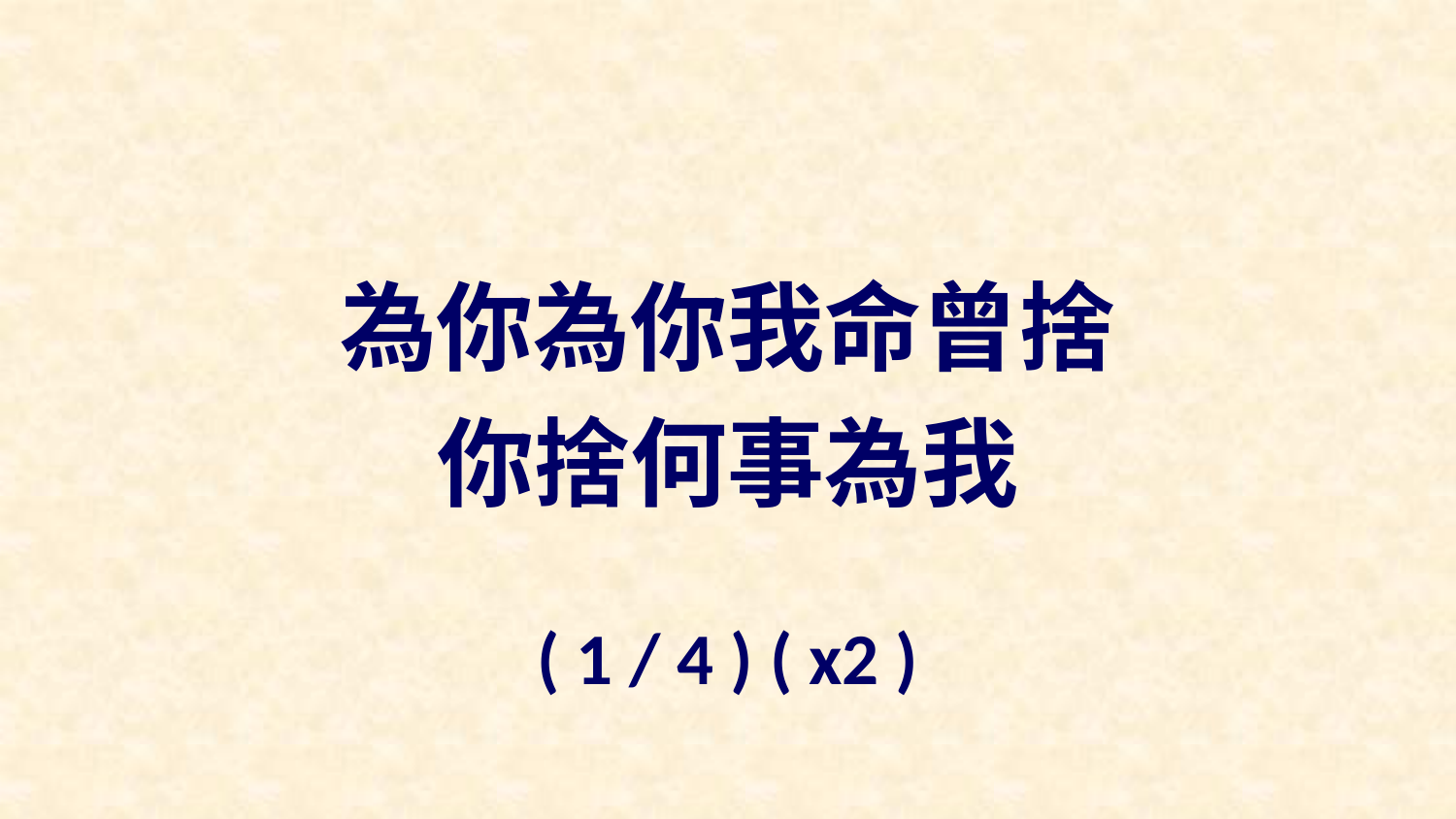

為你為你我命曾捨
你捨何事為我
( 1 / 4 ) ( x2 )